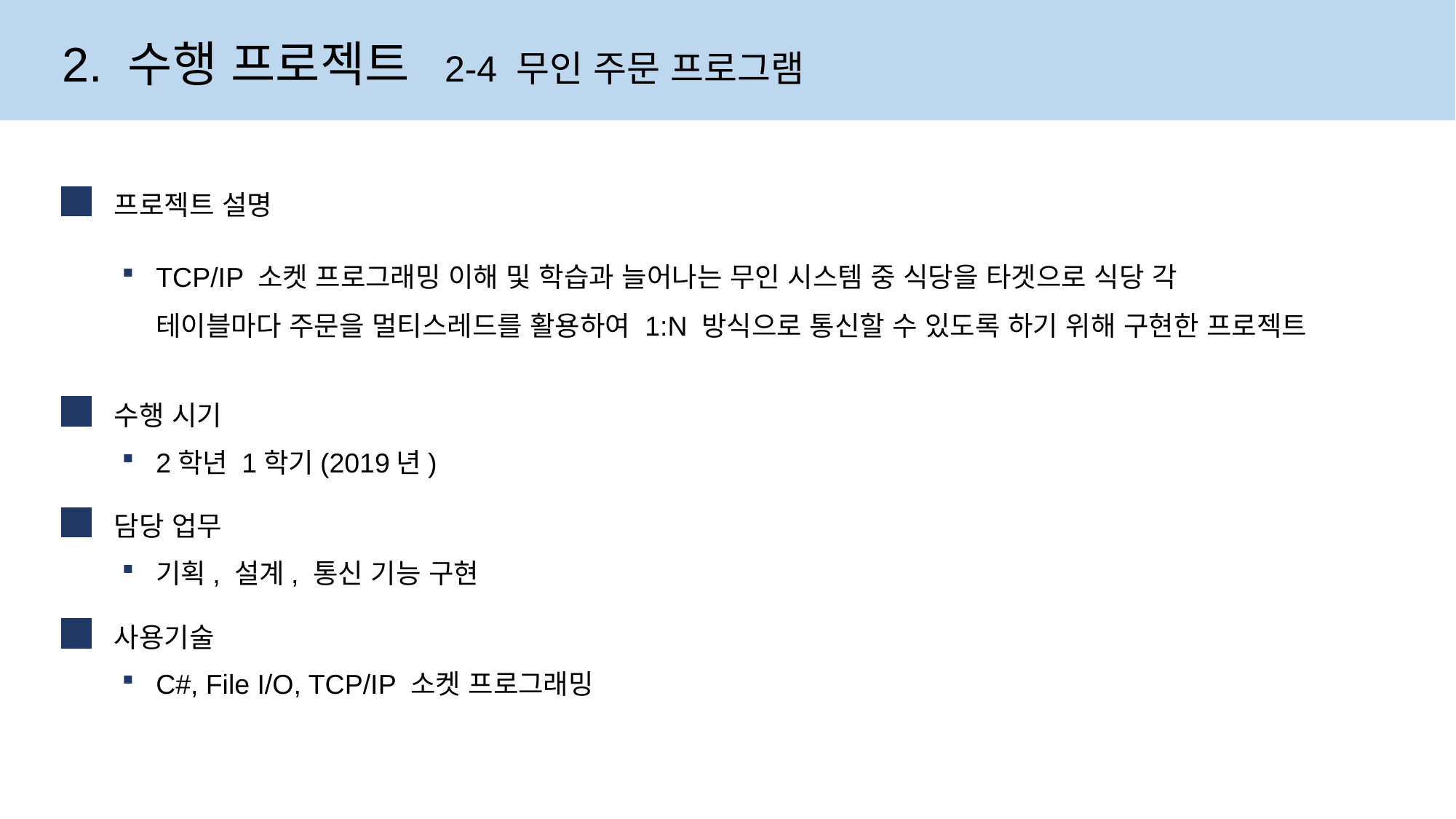

# 2. 수행 프로젝트 2-4 무인 주문 프로그램
프로젝트 설명

TCP/IP 소켓 프로그래밍 이해 및 학습과 늘어나는 무인 시스템 중 식당을 타겟으로 식당 각    테이블마다 주문을 멀티스레드를 활용하여 1:N 방식으로 통신할 수 있도록 하기 위해 구현한 프로젝트
수행 시기

2학년 1학기(2019년)
담당 업무

기획, 설계, 통신 기능 구현
사용기술

C#, File I/O, TCP/IP 소켓 프로그래밍